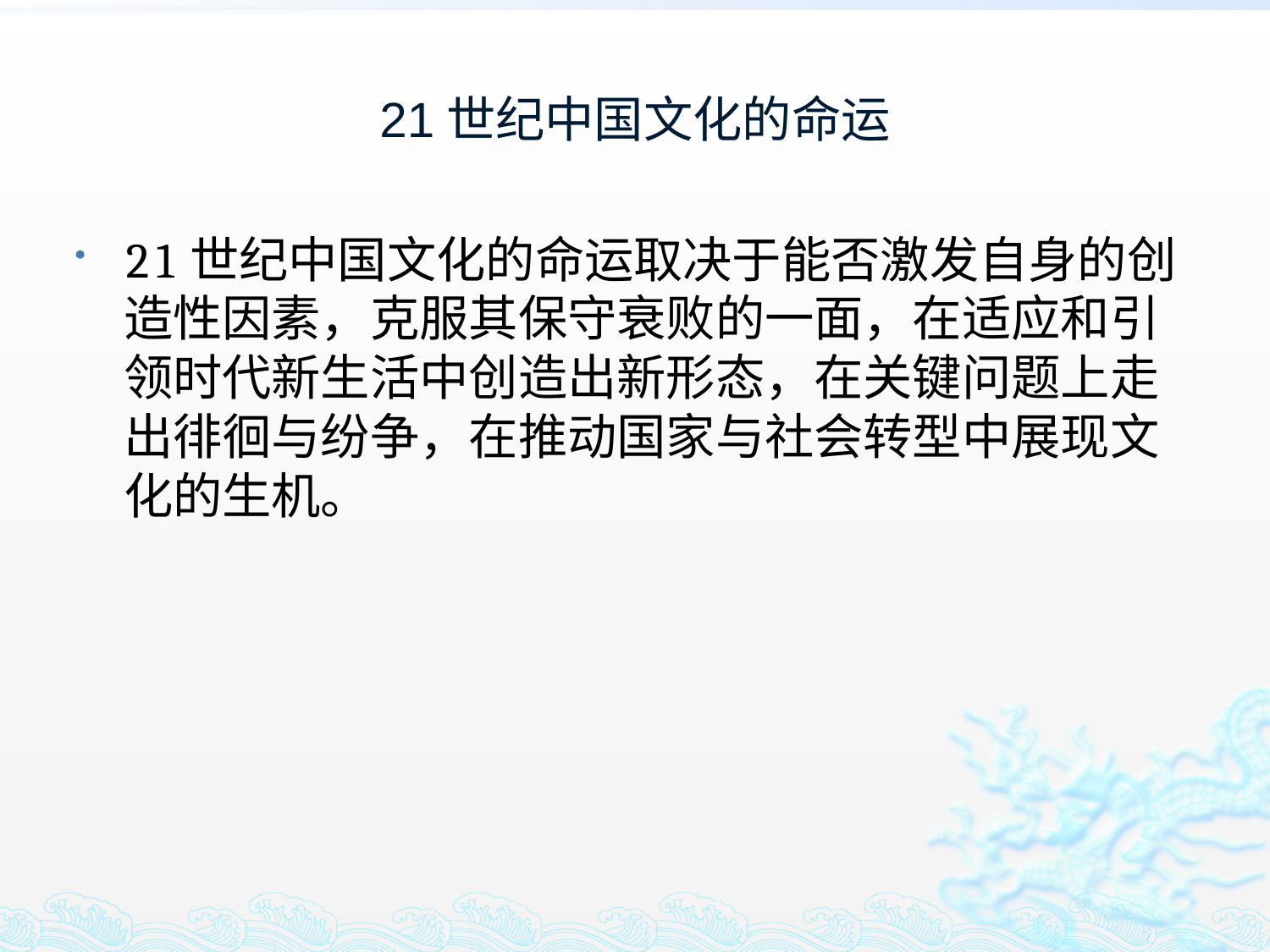

# 21世纪中国文化的命运
21世纪中国文化的命运取决于能否激发自身的创造性因素，克服其保守衰败的一面，在适应和引领时代新生活中创造出新形态，在关键问题上走出徘徊与纷争，在推动国家与社会转型中展现文化的生机。